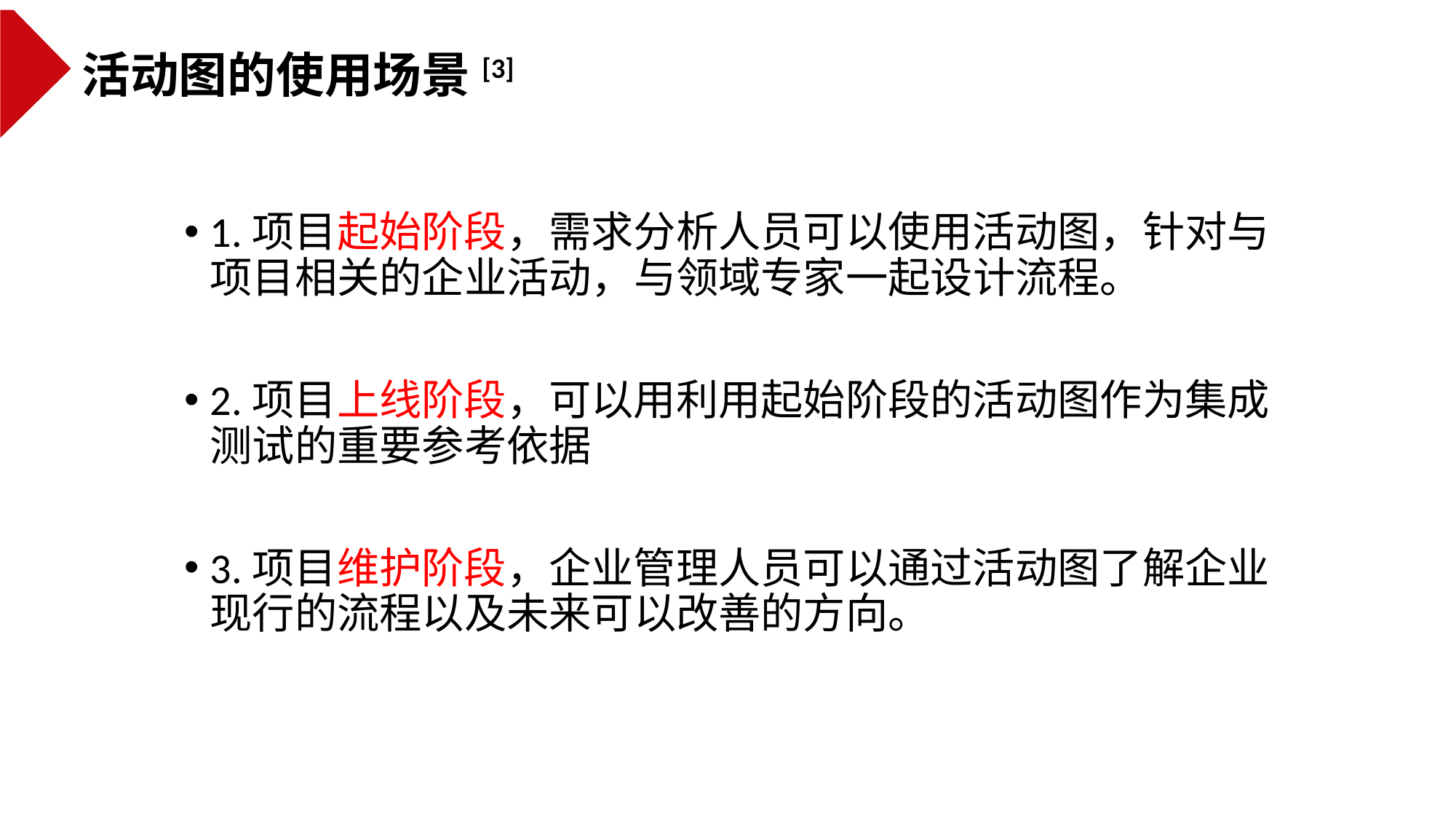

活动图的使用场景[3]
1.项目起始阶段，需求分析人员可以使用活动图，针对与项目相关的企业活动，与领域专家一起设计流程。

2.项目上线阶段，可以用利用起始阶段的活动图作为集成测试的重要参考依据

3.项目维护阶段，企业管理人员可以通过活动图了解企业现行的流程以及未来可以改善的方向。